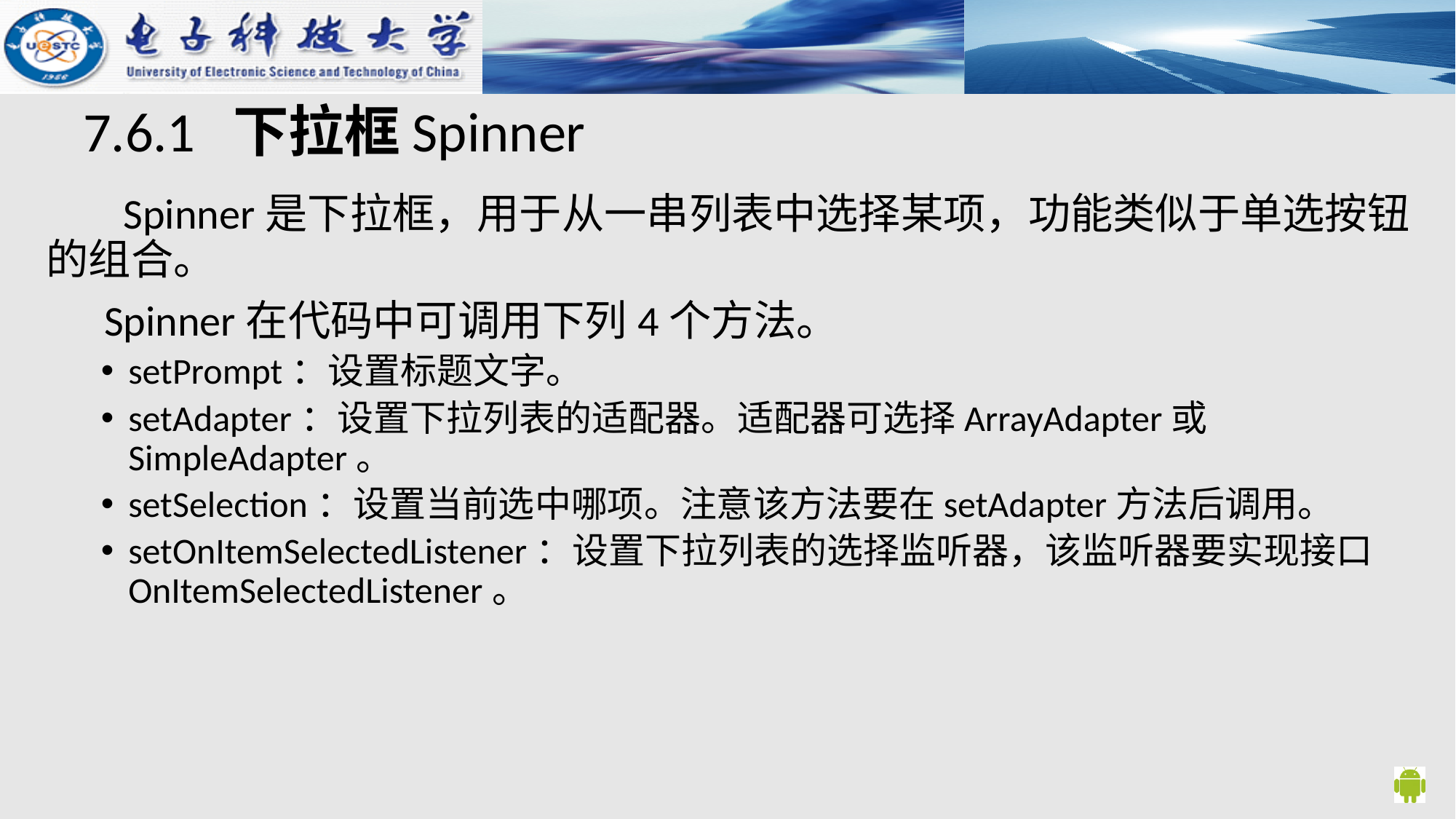

# 7.6.1  下拉框Spinner
        Spinner是下拉框，用于从一串列表中选择某项，功能类似于单选按钮的组合。
      Spinner在代码中可调用下列4个方法。
setPrompt：设置标题文字。
setAdapter：设置下拉列表的适配器。适配器可选择ArrayAdapter或SimpleAdapter。
setSelection：设置当前选中哪项。注意该方法要在setAdapter方法后调用。
setOnItemSelectedListener：设置下拉列表的选择监听器，该监听器要实现接口OnItemSelectedListener。